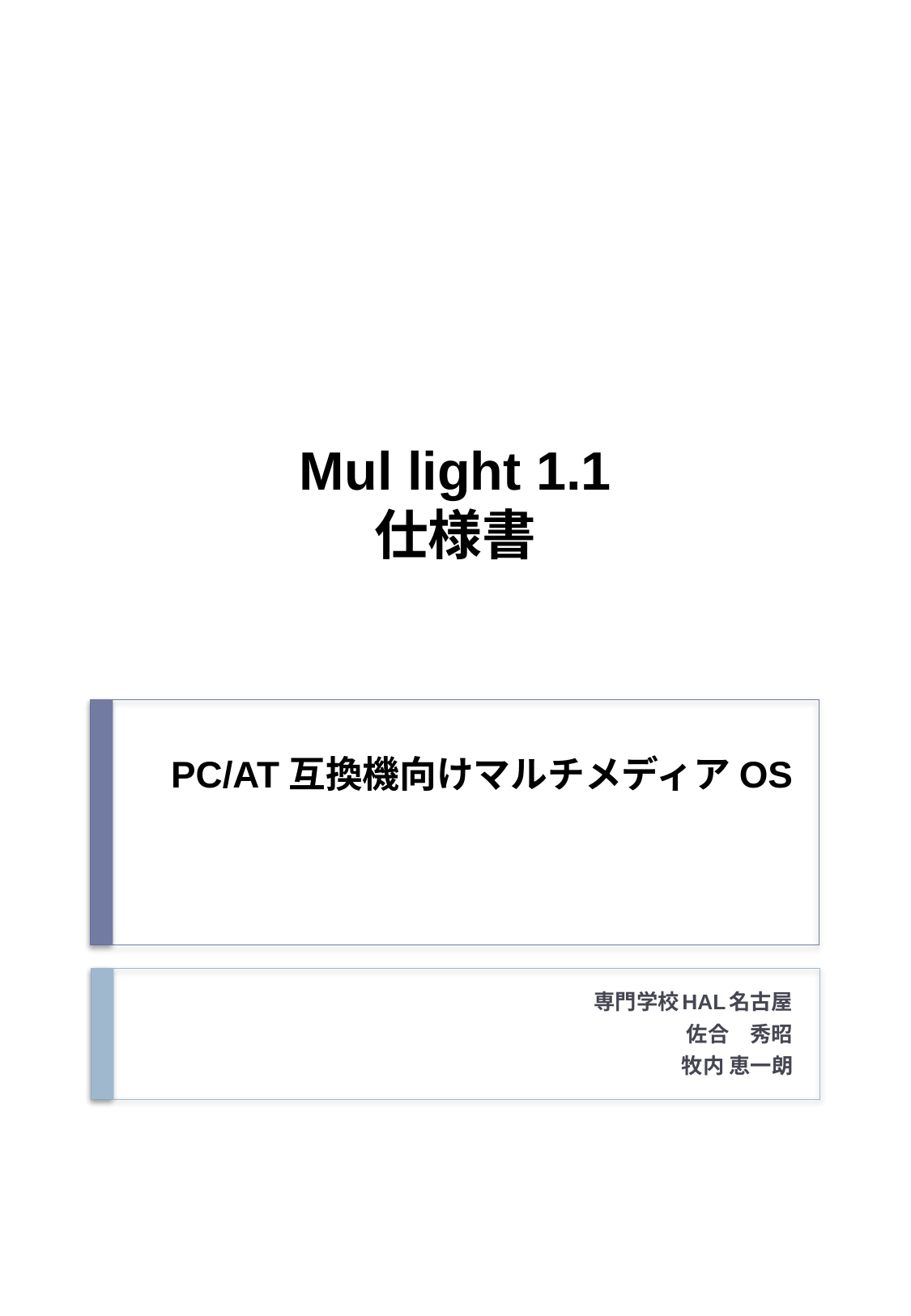

Mul light 1.1
仕様書
# PC/AT互換機向けマルチメディアOS
専門学校HAL名古屋
佐合　秀昭
牧内 恵一朗